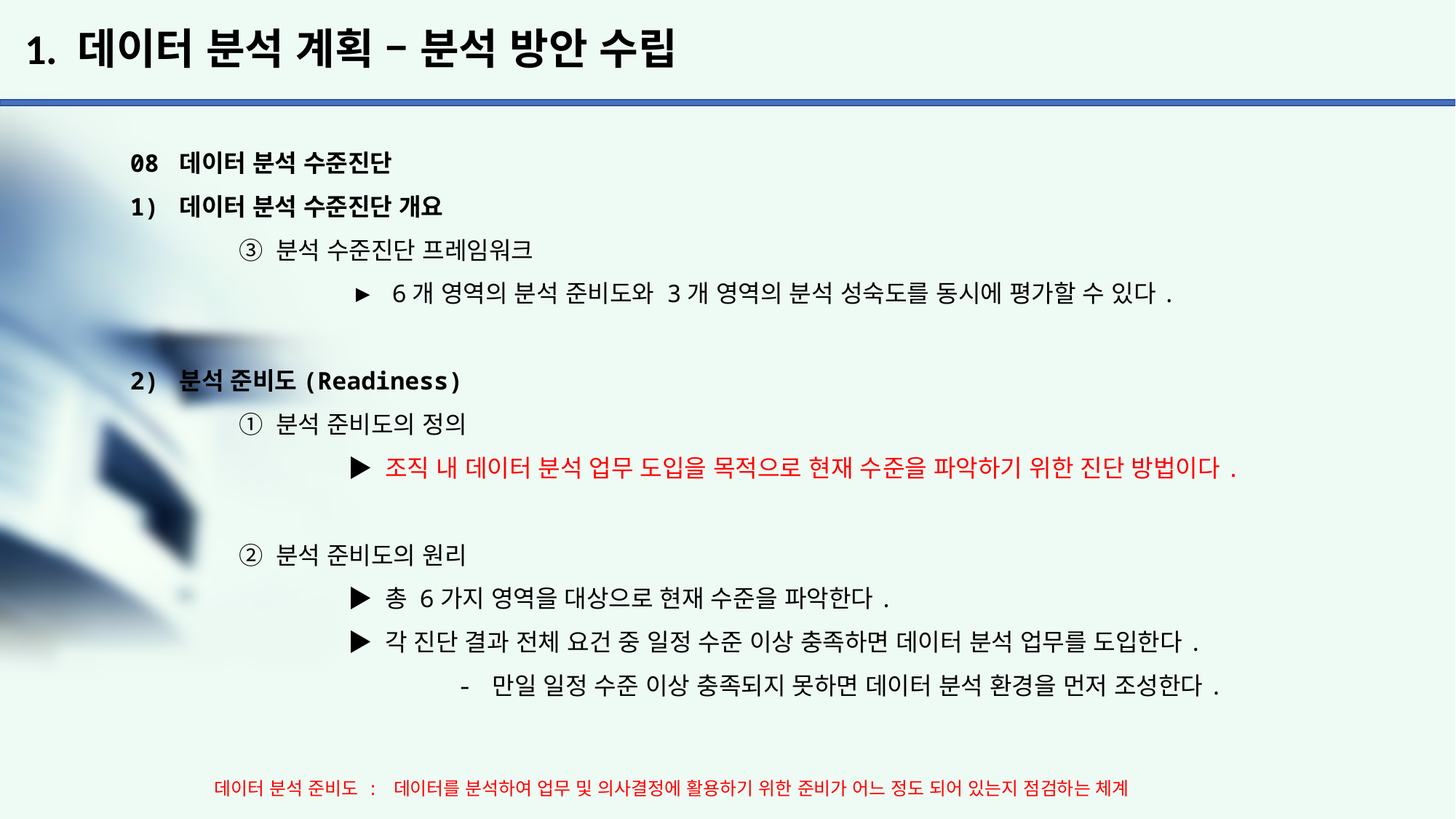

# 1. 데이터 분석 계획 – 분석 방안 수립
08 데이터 분석 수준진단
1) 데이터 분석 수준진단 개요
	③ 분석 수준진단 프레임워크
		▶ 6개 영역의 분석 준비도와 3개 영역의 분석 성숙도를 동시에 평가할 수 있다.

2) 분석 준비도(Readiness)
	① 분석 준비도의 정의
		▶ 조직 내 데이터 분석 업무 도입을 목적으로 현재 수준을 파악하기 위한 진단 방법이다.
	② 분석 준비도의 원리
		▶ 총 6가지 영역을 대상으로 현재 수준을 파악한다.
		▶ 각 진단 결과 전체 요건 중 일정 수준 이상 충족하면 데이터 분석 업무를 도입한다.
			- 만일 일정 수준 이상 충족되지 못하면 데이터 분석 환경을 먼저 조성한다.
데이터 분석 준비도 : 데이터를 분석하여 업무 및 의사결정에 활용하기 위한 준비가 어느 정도 되어 있는지 점검하는 체계